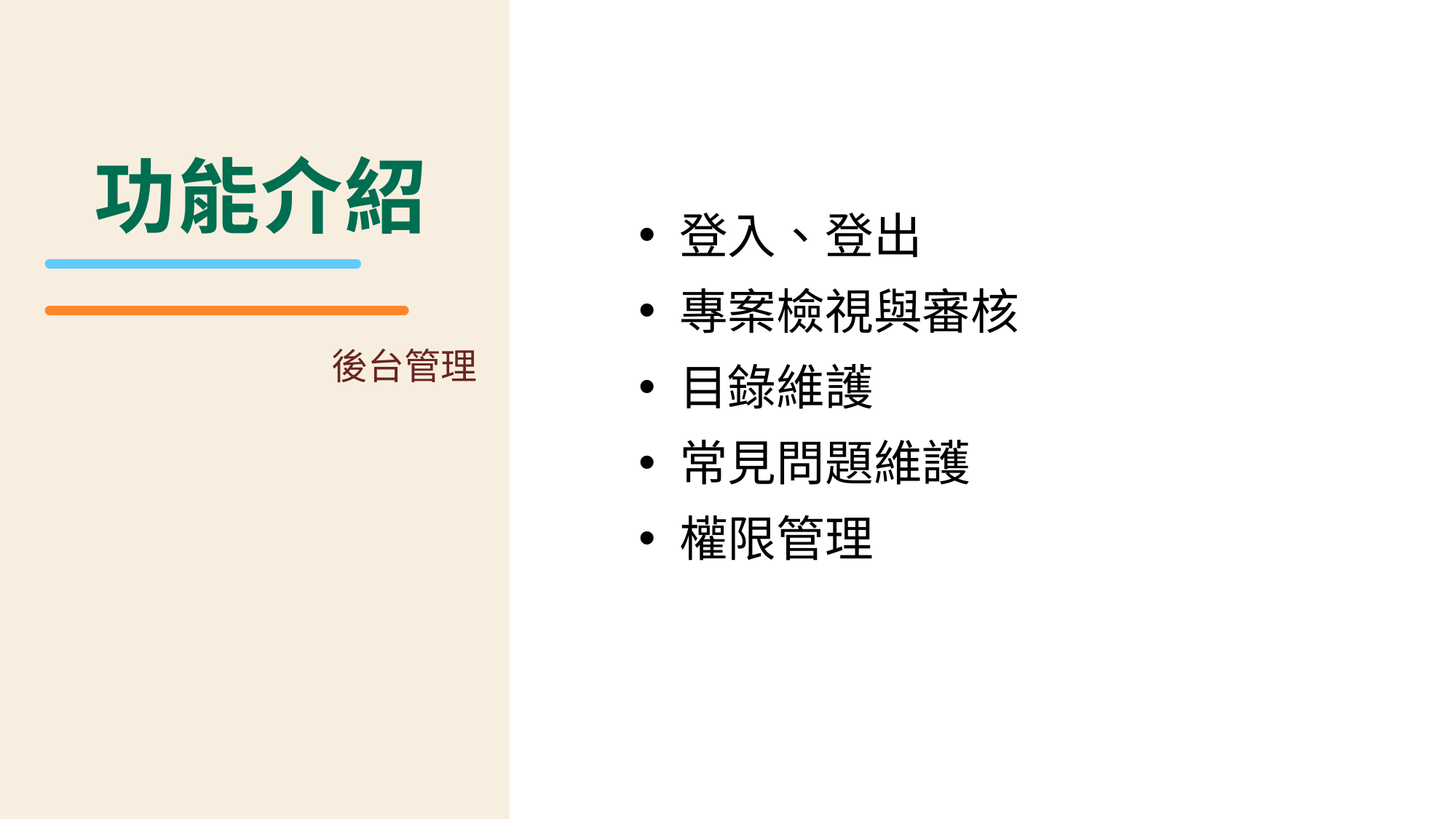

功能介紹
登入、登出
專案檢視與審核
目錄維護
常見問題維護
權限管理

後台管理